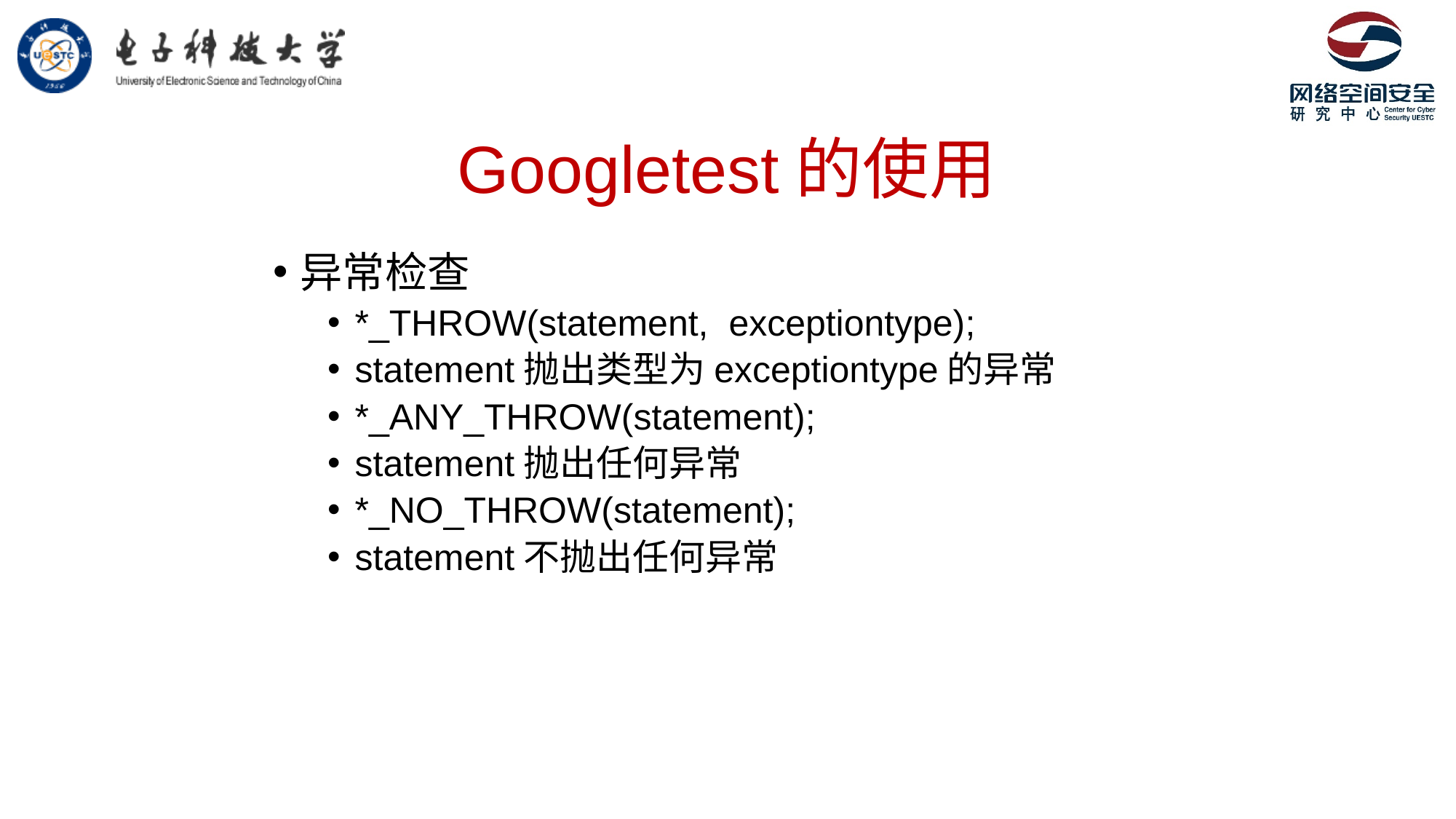

# Googletest的使用
异常检查
*_THROW(statement,  exceptiontype);
statement抛出类型为exceptiontype的异常
*_ANY_THROW(statement);
statement抛出任何异常
*_NO_THROW(statement);
statement不抛出任何异常